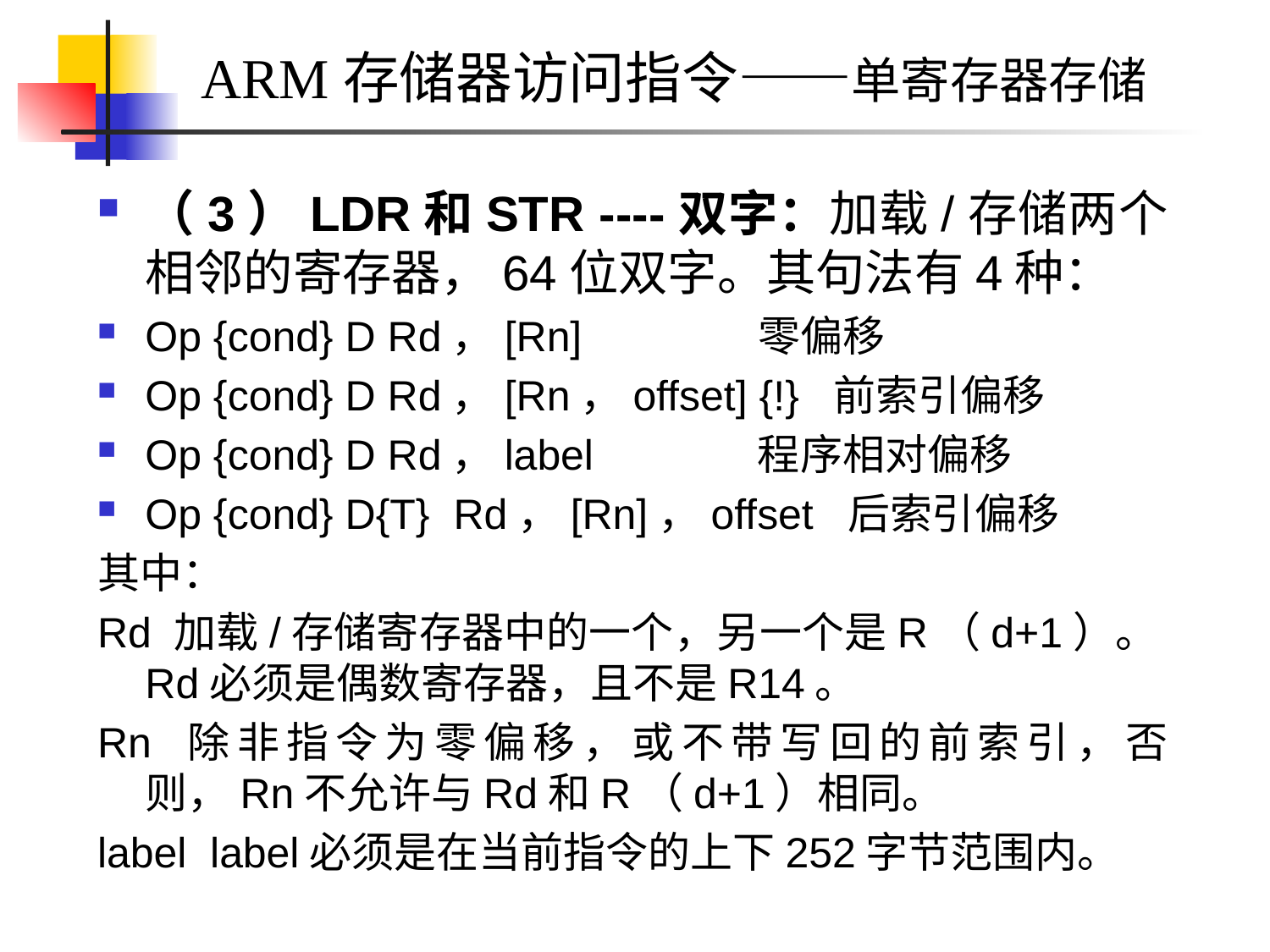

ARM存储器访问指令——单寄存器存储
（3）LDR和STR ----双字：加载/存储两个相邻的寄存器，64位双字。其句法有4种：
Op {cond} D Rd，[Rn]              零偏移
Op {cond} D Rd，[Rn，offset] {!}  前索引偏移
Op {cond} D Rd，label             程序相对偏移
Op {cond} D{T}  Rd，[Rn]，offset  后索引偏移
其中：
Rd 加载/存储寄存器中的一个，另一个是R（d+1）。Rd必须是偶数寄存器，且不是R14。
Rn 除非指令为零偏移，或不带写回的前索引，否则，Rn不允许与Rd和R（d+1）相同。
label  label必须是在当前指令的上下252字节范围内。